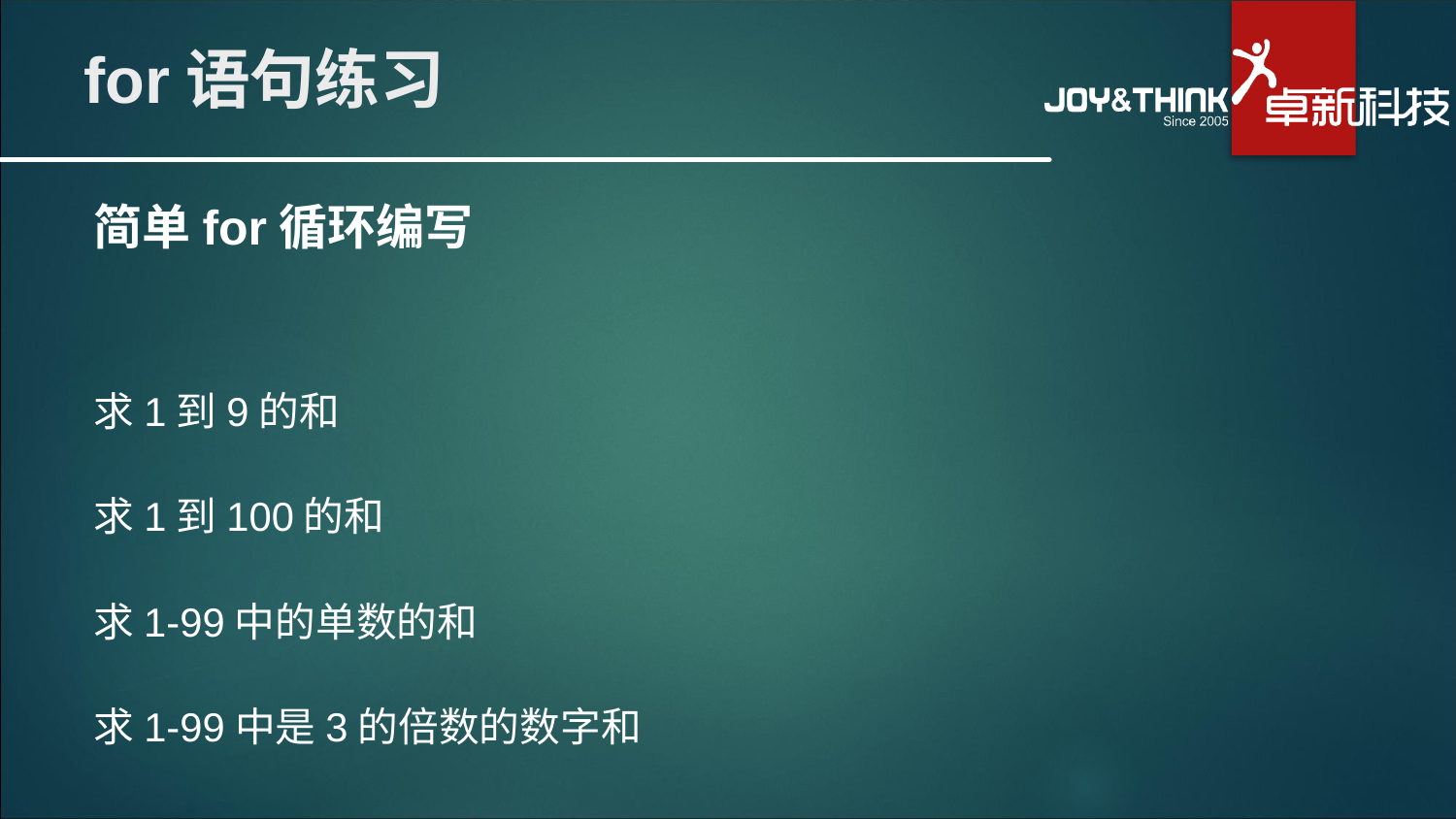

# for语句练习
简单for循环编写
求1到9的和
求1到100的和
求1-99中的单数的和
求1-99中是3的倍数的数字和